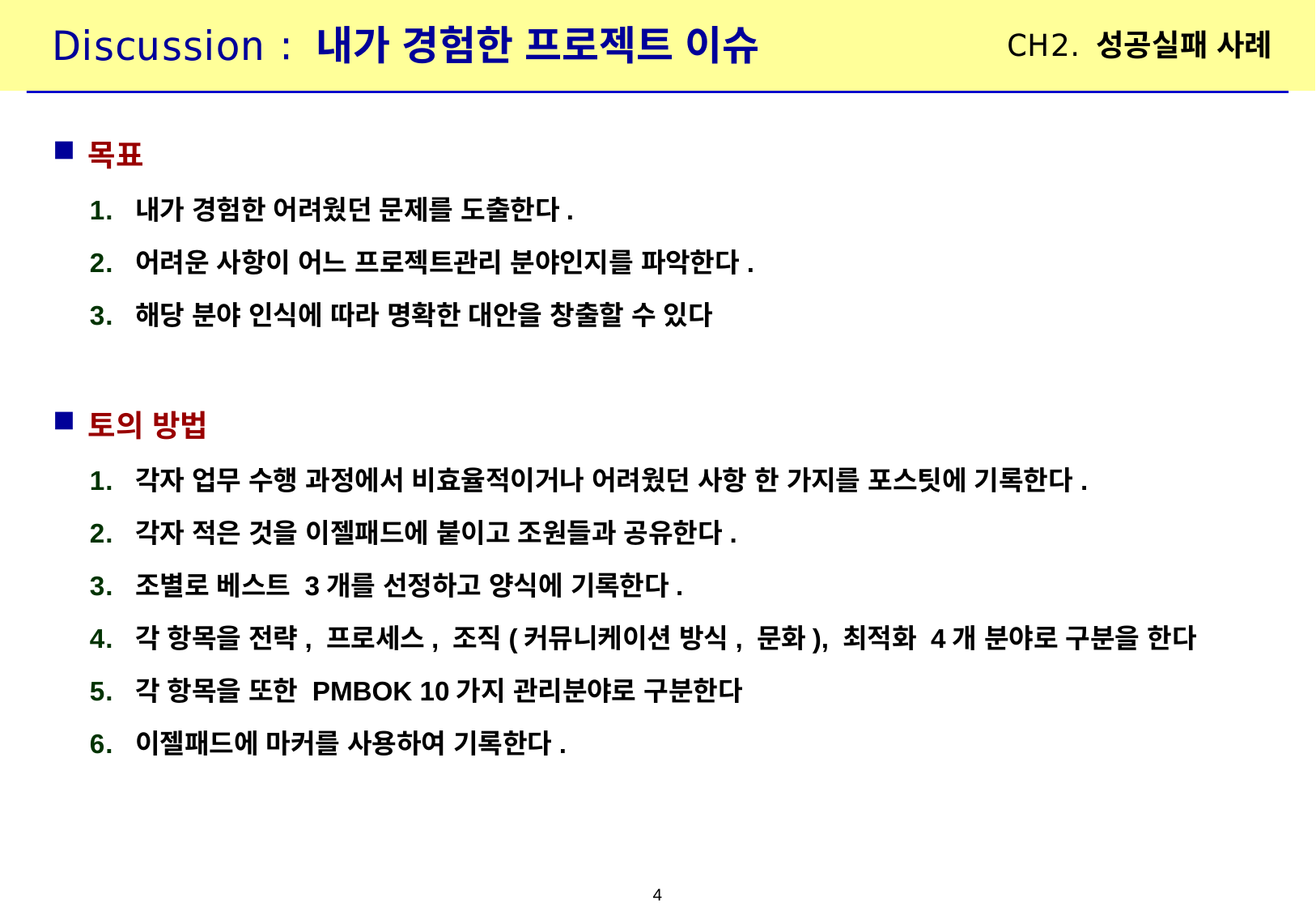

# Discussion : 내가 경험한 프로젝트 이슈
CH2. 성공실패 사례
목표
내가 경험한 어려웠던 문제를 도출한다.
어려운 사항이 어느 프로젝트관리 분야인지를 파악한다.
해당 분야 인식에 따라 명확한 대안을 창출할 수 있다

토의 방법
각자 업무 수행 과정에서 비효율적이거나 어려웠던 사항 한 가지를 포스팃에 기록한다.
각자 적은 것을 이젤패드에 붙이고 조원들과 공유한다.
조별로 베스트 3개를 선정하고 양식에 기록한다.
각 항목을 전략, 프로세스, 조직(커뮤니케이션 방식, 문화), 최적화 4개 분야로 구분을 한다
각 항목을 또한 PMBOK 10가지 관리분야로 구분한다
이젤패드에 마커를 사용하여 기록한다.